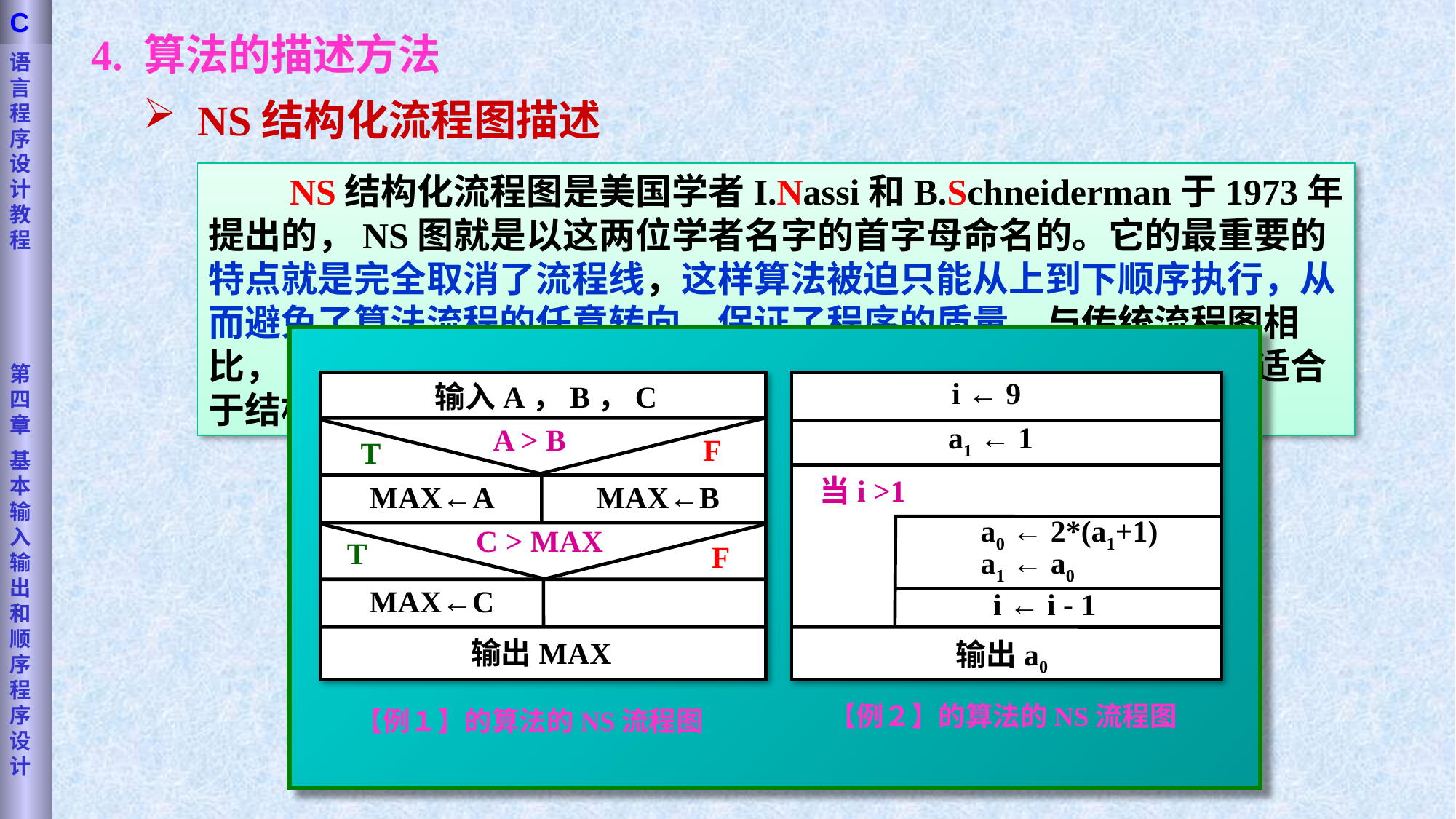

语言程序设计教程

第四章
基本输入输出和顺序程序设计
C
4. 算法的描述方法
NS结构化流程图描述
　　NS结构化流程图是美国学者I.Nassi和B.Schneiderman于1973年提出的，NS图就是以这两位学者名字的首字母命名的。它的最重要的特点就是完全取消了流程线，这样算法被迫只能从上到下顺序执行，从而避免了算法流程的任意转向，保证了程序的质量。与传统流程图相比，NS图的另一个优点就是既形象直观，又比较节省篇幅，尤其适合于结构化程序的设计。

i ← 9
a1 ← 1
当i >1
a0 ← 2*(a1+1)

a1 ← a0

i ← i - 1
输出a0

输入A，B，C
A > B
F
T
MAX←A
MAX←B
C > MAX
T
F
MAX←C
输出MAX
【例２】的算法的NS流程图

【例１】的算法的NS流程图